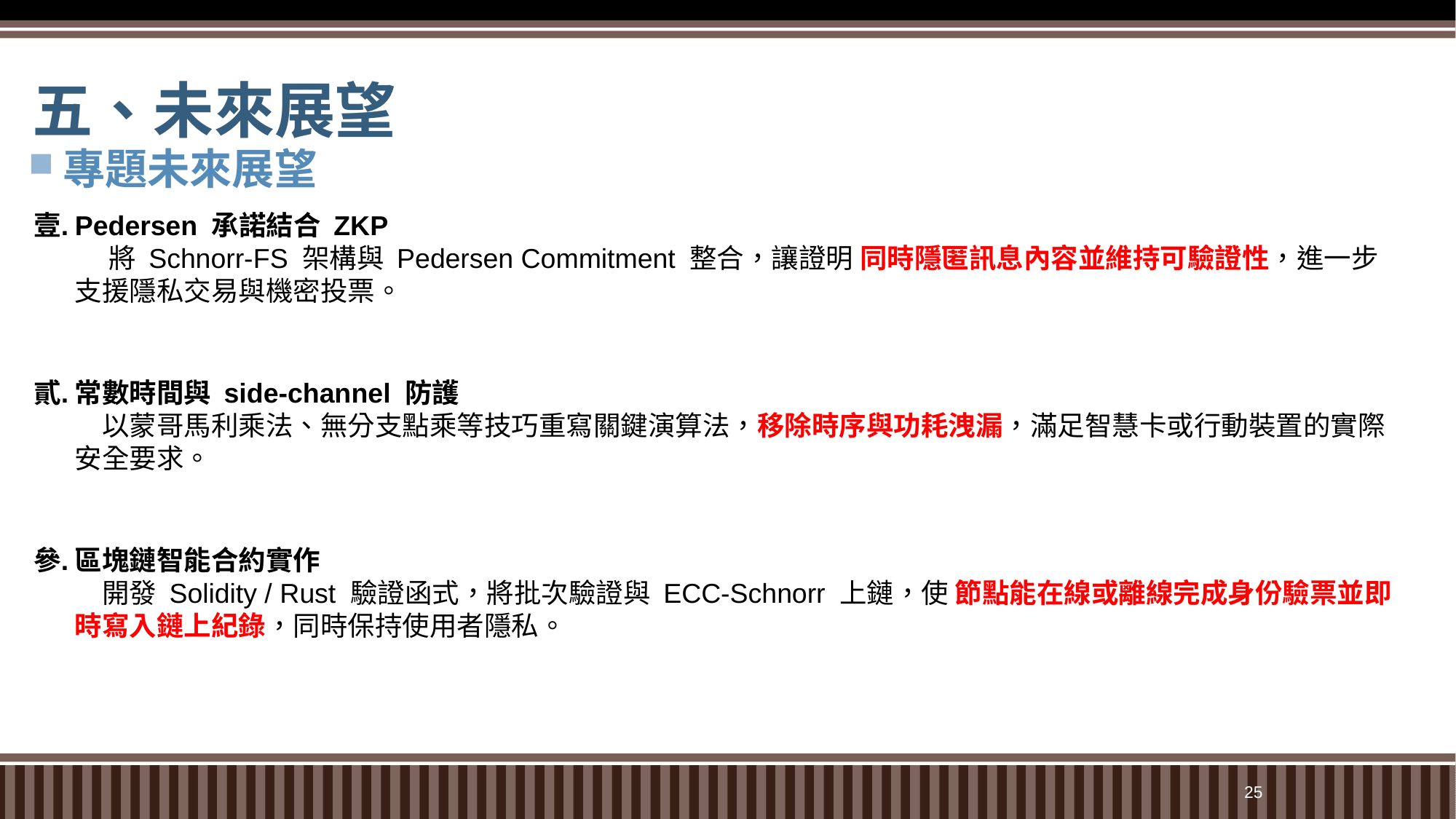

# 五、未來展望
專題未來展望

Pedersen 承諾結合 ZKP
 將 Schnorr-FS 架構與 Pedersen Commitment 整合，讓證明 同時隱匿訊息內容並維持可驗證性，進一步支援隱私交易與機密投票。
常數時間與 side-channel 防護
 以蒙哥馬利乘法、無分支點乘等技巧重寫關鍵演算法，移除時序與功耗洩漏，滿足智慧卡或行動裝置的實際安全要求。
區塊鏈智能合約實作
 開發 Solidity / Rust 驗證函式，將批次驗證與 ECC-Schnorr 上鏈，使 節點能在線或離線完成身份驗票並即時寫入鏈上紀錄，同時保持使用者隱私。
25